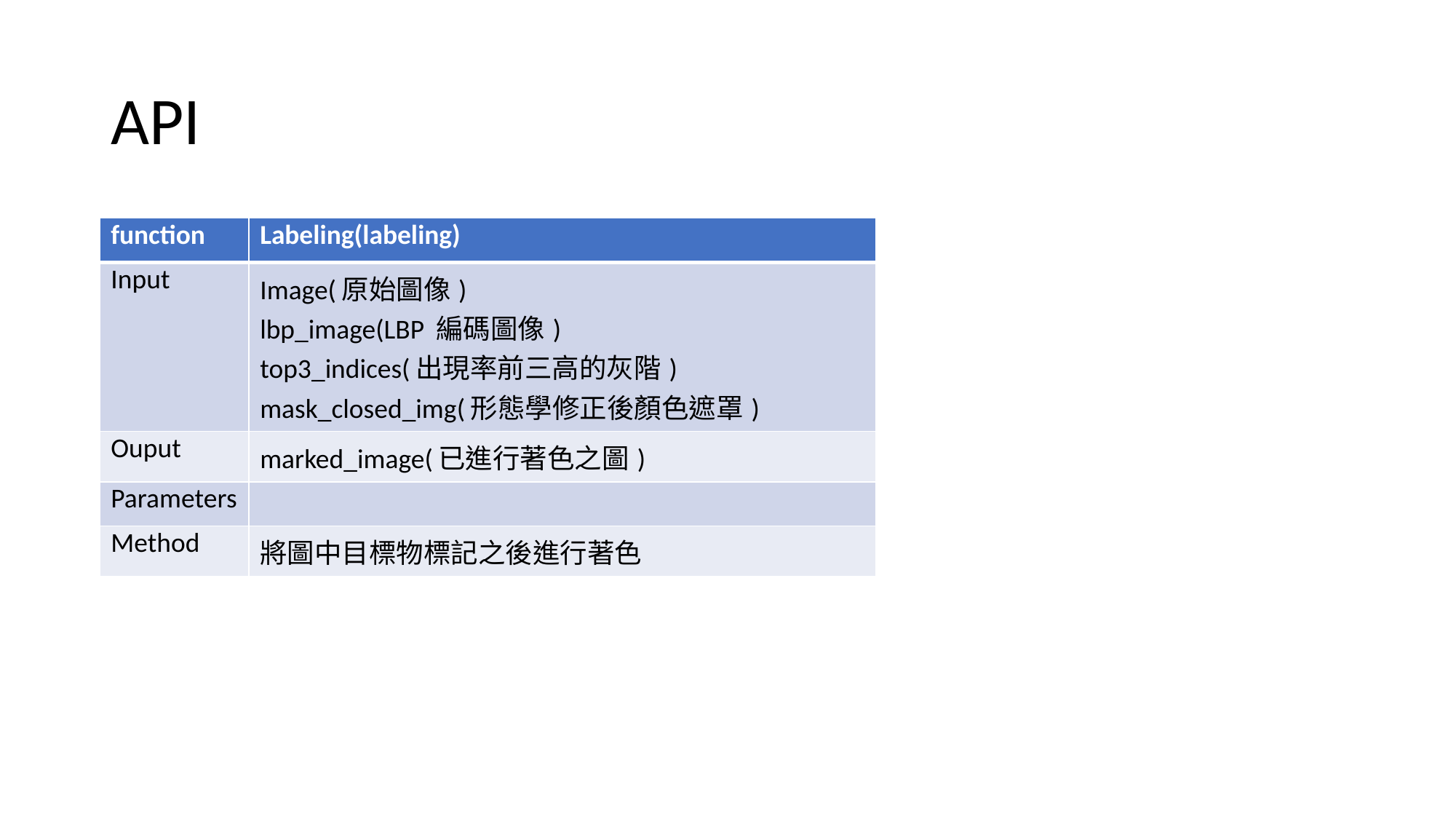

# API
| function | Labeling(labeling) |
| --- | --- |
| Input | Image(原始圖像) lbp\_image(LBP 編碼圖像) top3\_indices(出現率前三高的灰階) mask\_closed\_img(形態學修正後顏色遮罩) |
| Ouput | marked\_image(已進行著色之圖) |
| Parameters |  |
| Method | 將圖中目標物標記之後進行著色 |